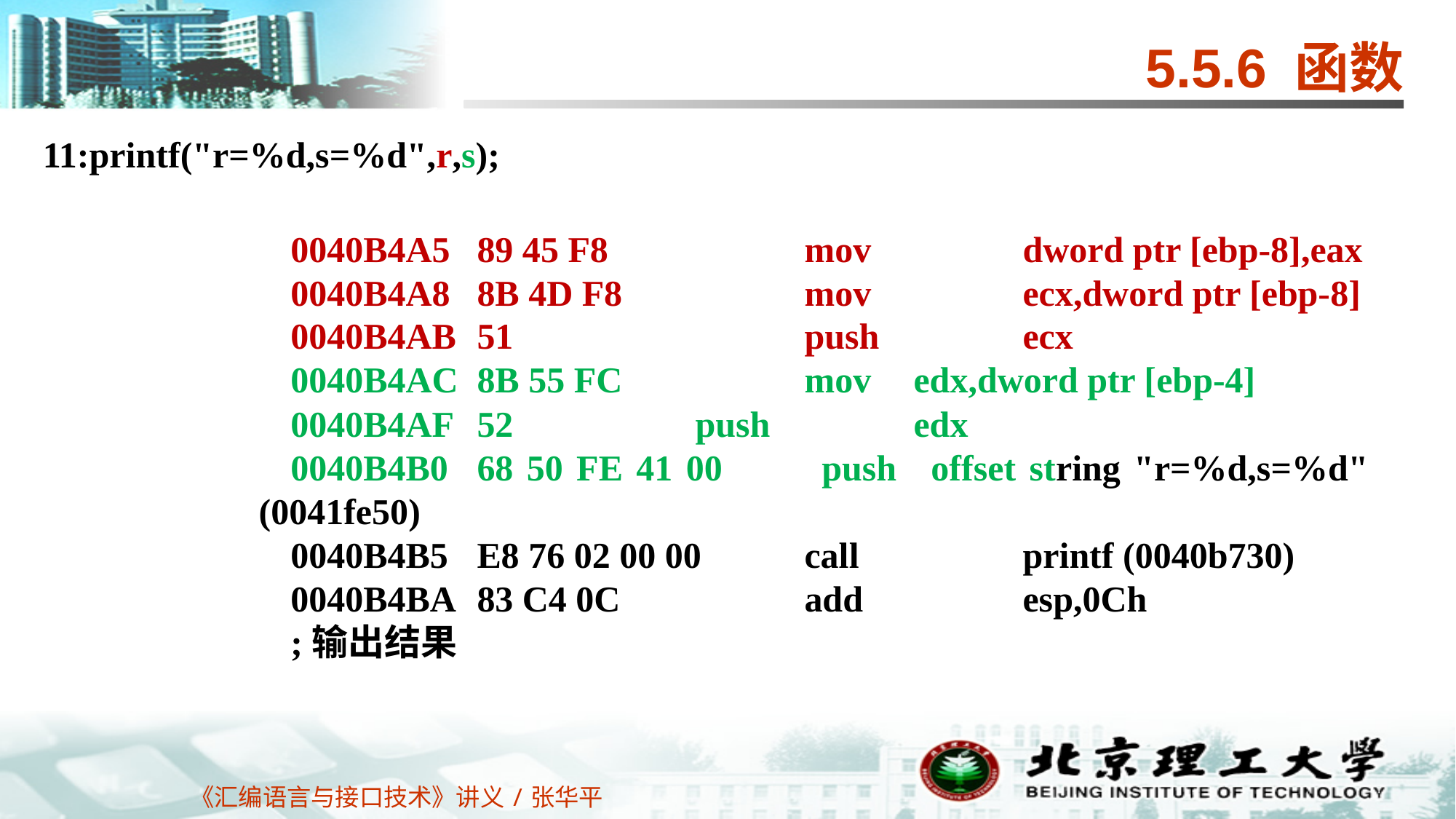

5.5.6 函数
11:printf("r=%d,s=%d",r,s);
0040B4A5	89 45 F8		mov		dword ptr [ebp-8],eax
0040B4A8	8B 4D F8		mov		ecx,dword ptr [ebp-8]
0040B4AB	51			push		ecx
0040B4AC	8B 55 FC		mov	edx,dword ptr [ebp-4]
0040B4AF	52		push		edx
0040B4B0	68 50 FE 41 00	push	offset string "r=%d,s=%d" (0041fe50)
0040B4B5	E8 76 02 00 00	call		printf (0040b730)
0040B4BA	83 C4 0C		add		esp,0Ch
;输出结果